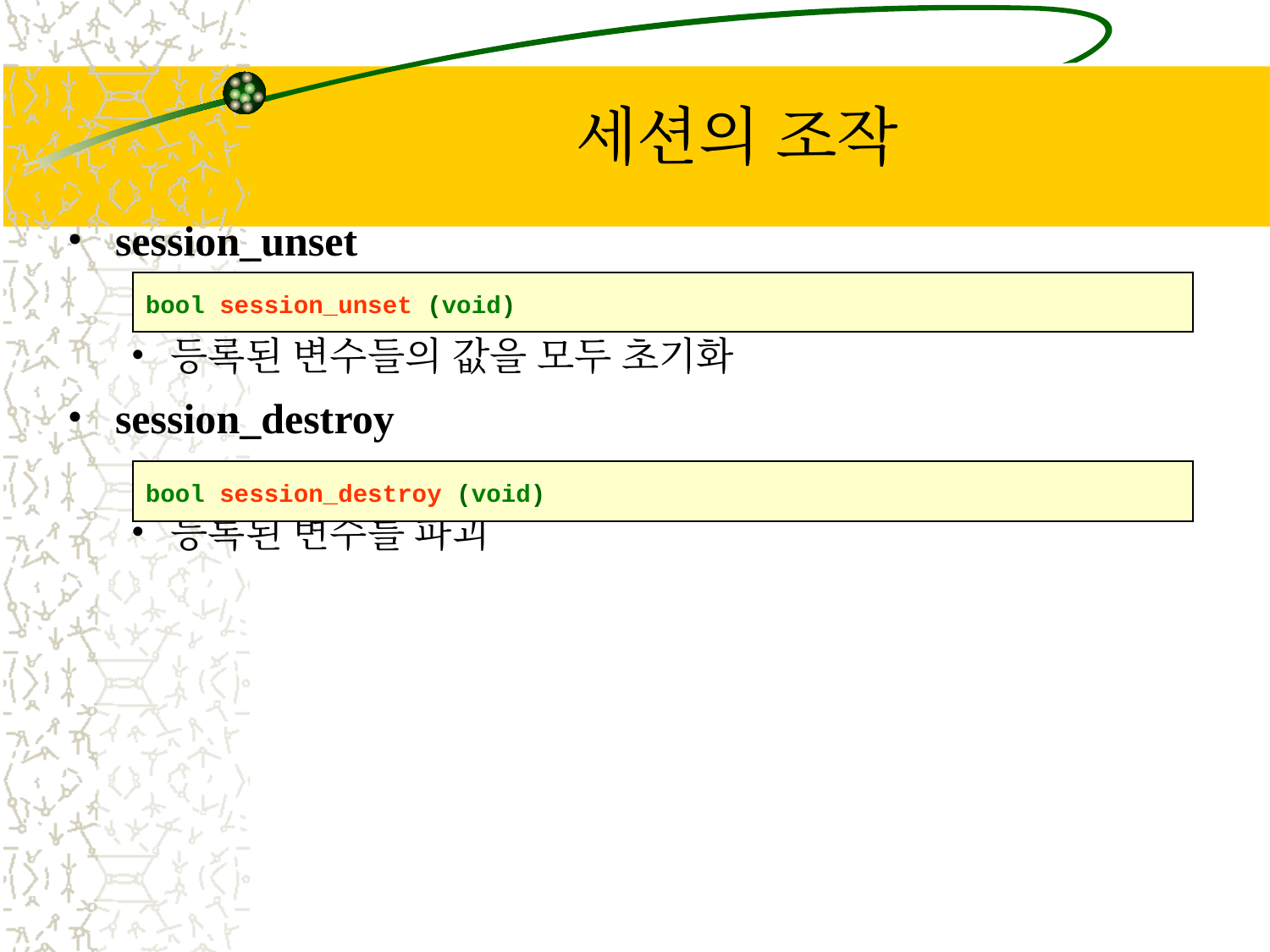

# 세션의 조작
session_unset

등록된 변수들의 값을 모두 초기화
session_destroy

등록된 변수를 파괴
bool session_unset (void)
bool session_destroy (void)